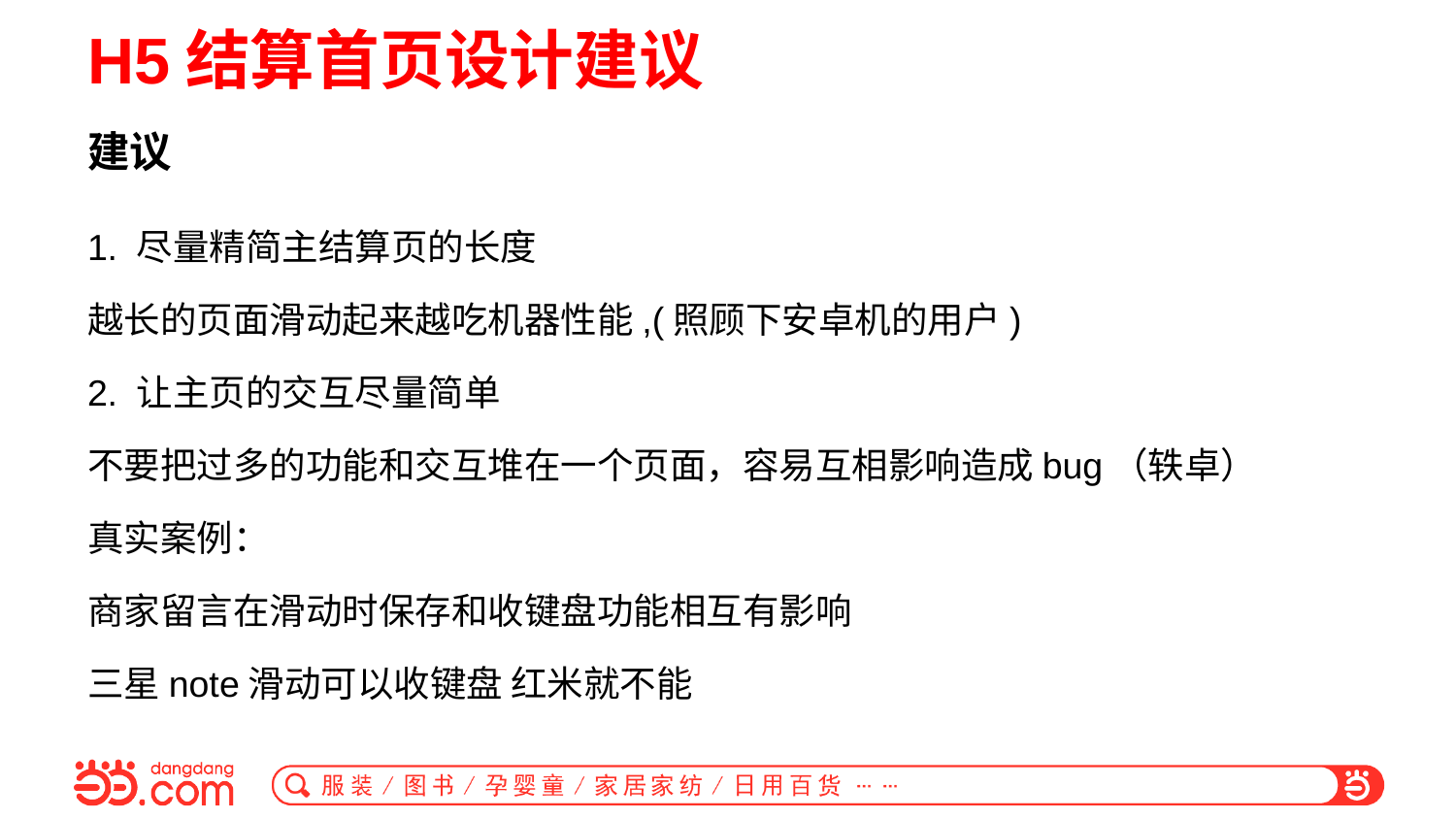

# H5结算首页设计建议
建议
1. 尽量精简主结算页的长度
越长的页面滑动起来越吃机器性能,(照顾下安卓机的用户)
2. 让主页的交互尽量简单
不要把过多的功能和交互堆在一个页面，容易互相影响造成bug（轶卓）
真实案例：
商家留言在滑动时保存和收键盘功能相互有影响
三星note滑动可以收键盘 红米就不能